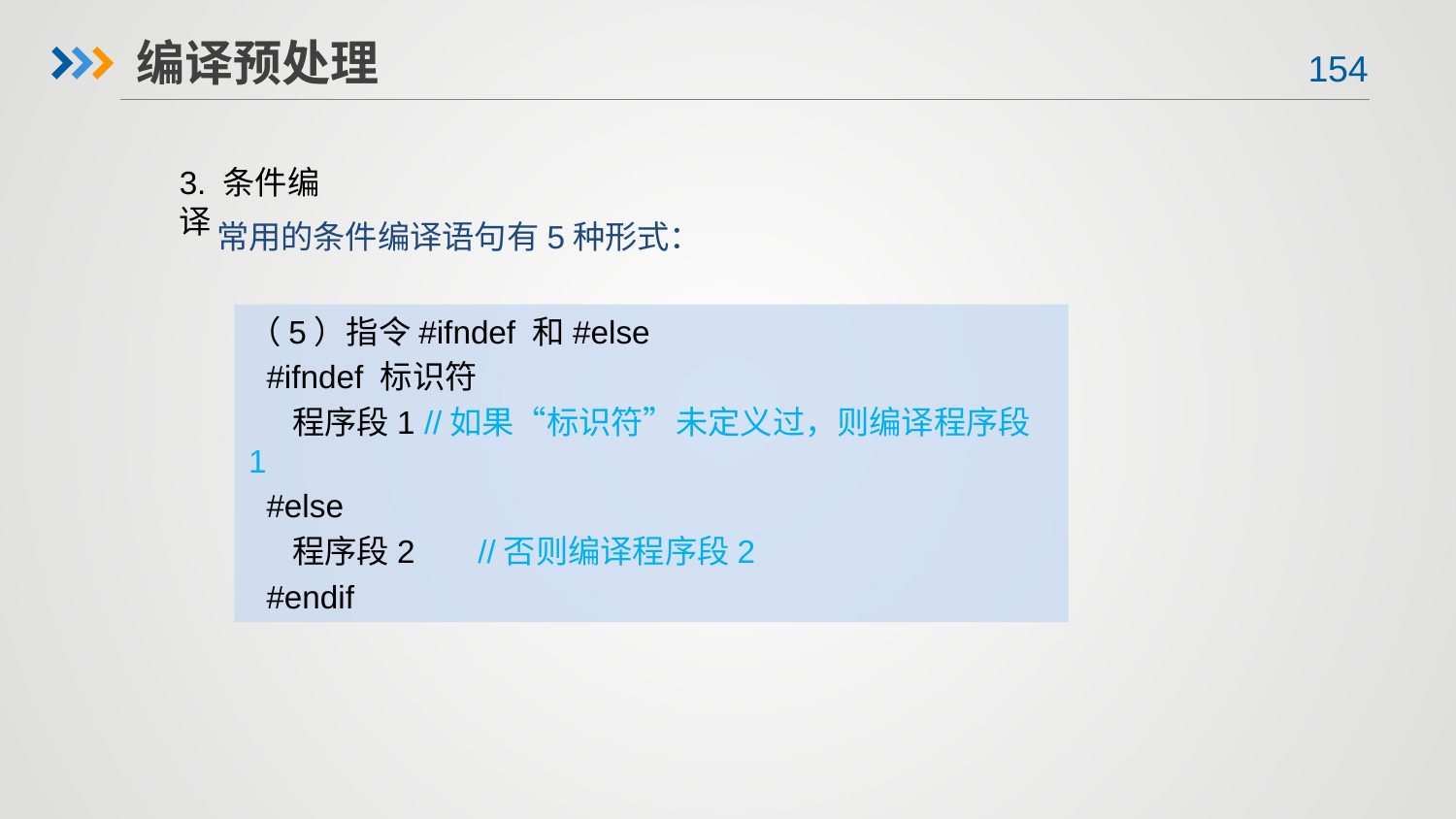

编译预处理
3. 条件编译
常用的条件编译语句有5种形式：
（5）指令#ifndef 和#else
  #ifndef 标识符
     程序段1 //如果“标识符”未定义过，则编译程序段1
  #else
     程序段2       //否则编译程序段2
  #endif